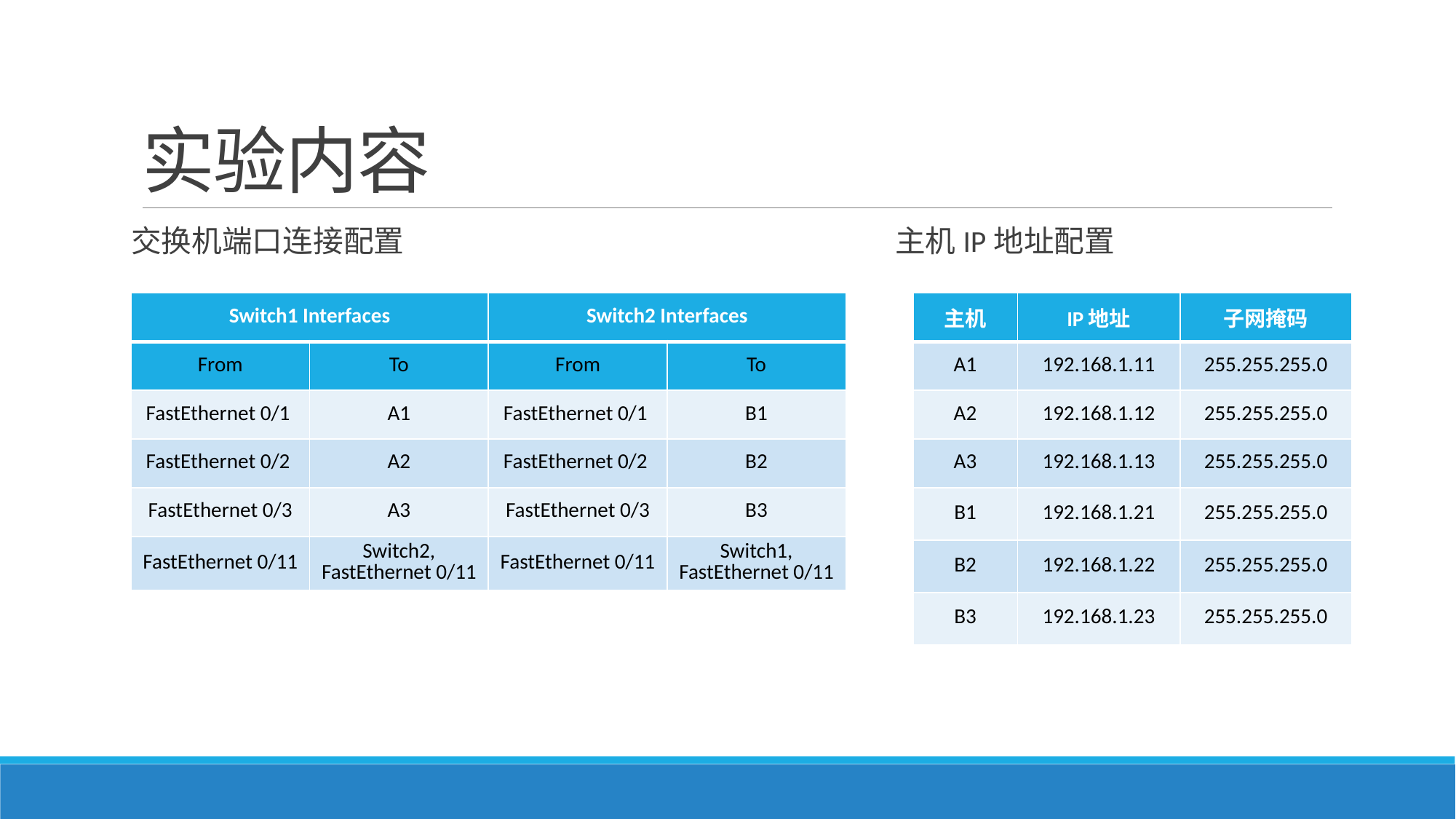

# 实验内容
交换机端口连接配置					主机IP地址配置

| Switch1 Interfaces |  | Switch2 Interfaces |  |
| --- | --- | --- | --- |
| From | To | From | To |
| FastEthernet 0/1 | A1 | FastEthernet 0/1 | B1 |
| FastEthernet 0/2 | A2 | FastEthernet 0/2 | B2 |
| FastEthernet 0/3 | A3 | FastEthernet 0/3 | B3 |
| FastEthernet 0/11 | Switch2, FastEthernet 0/11 | FastEthernet 0/11 | Switch1, FastEthernet 0/11 |
| 主机 | IP地址 | 子网掩码 |
| --- | --- | --- |
| A1 | 192.168.1.11 | 255.255.255.0 |
| A2 | 192.168.1.12 | 255.255.255.0 |
| A3 | 192.168.1.13 | 255.255.255.0 |
| B1 | 192.168.1.21 | 255.255.255.0 |
| B2 | 192.168.1.22 | 255.255.255.0 |
| B3 | 192.168.1.23 | 255.255.255.0 |